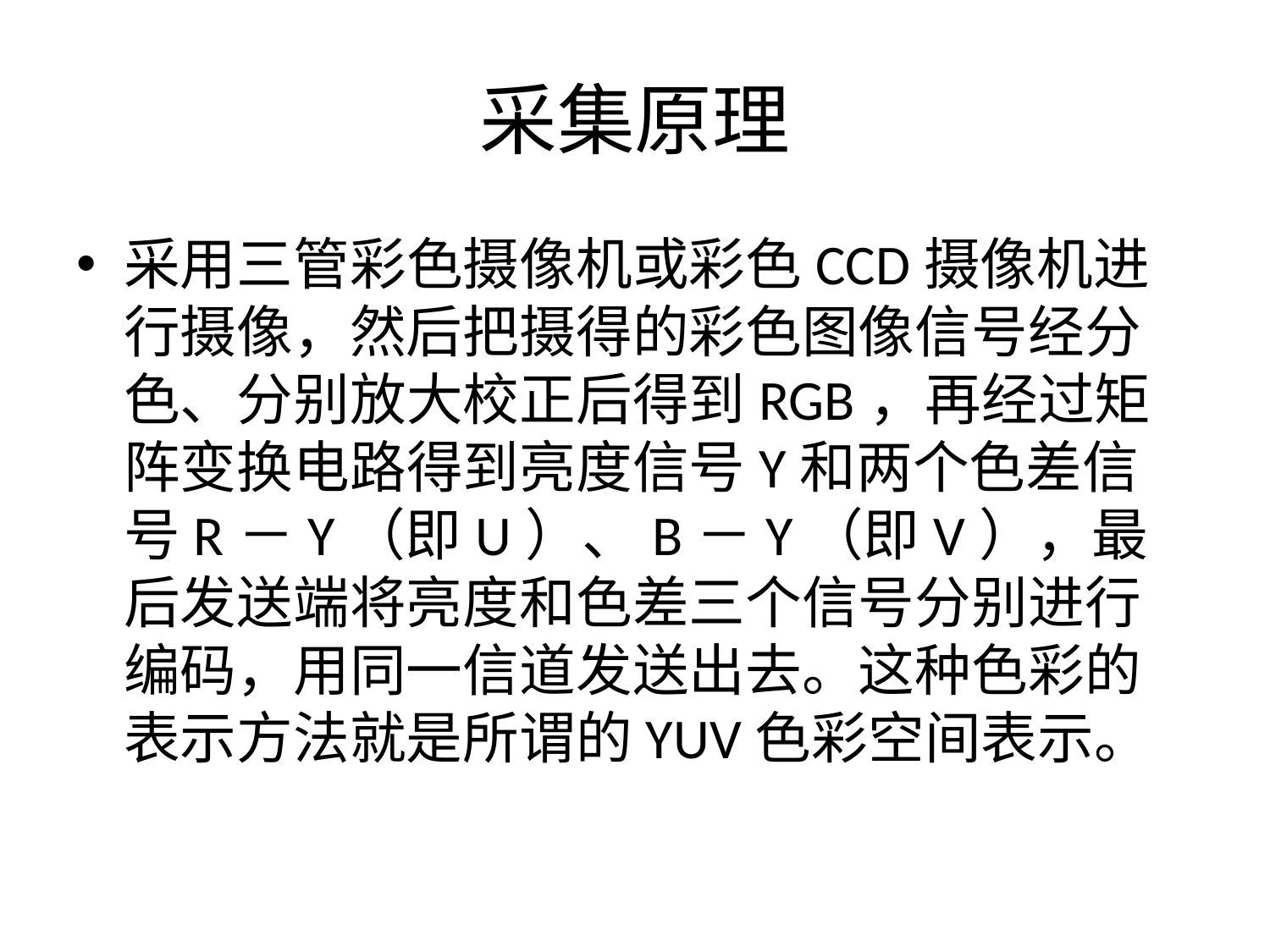

# 采集原理
采用三管彩色摄像机或彩色CCD摄像机进行摄像，然后把摄得的彩色图像信号经分色、分别放大校正后得到RGB，再经过矩阵变换电路得到亮度信号Y和两个色差信号R－Y（即U）、B－Y（即V），最后发送端将亮度和色差三个信号分别进行编码，用同一信道发送出去。这种色彩的表示方法就是所谓的YUV色彩空间表示。